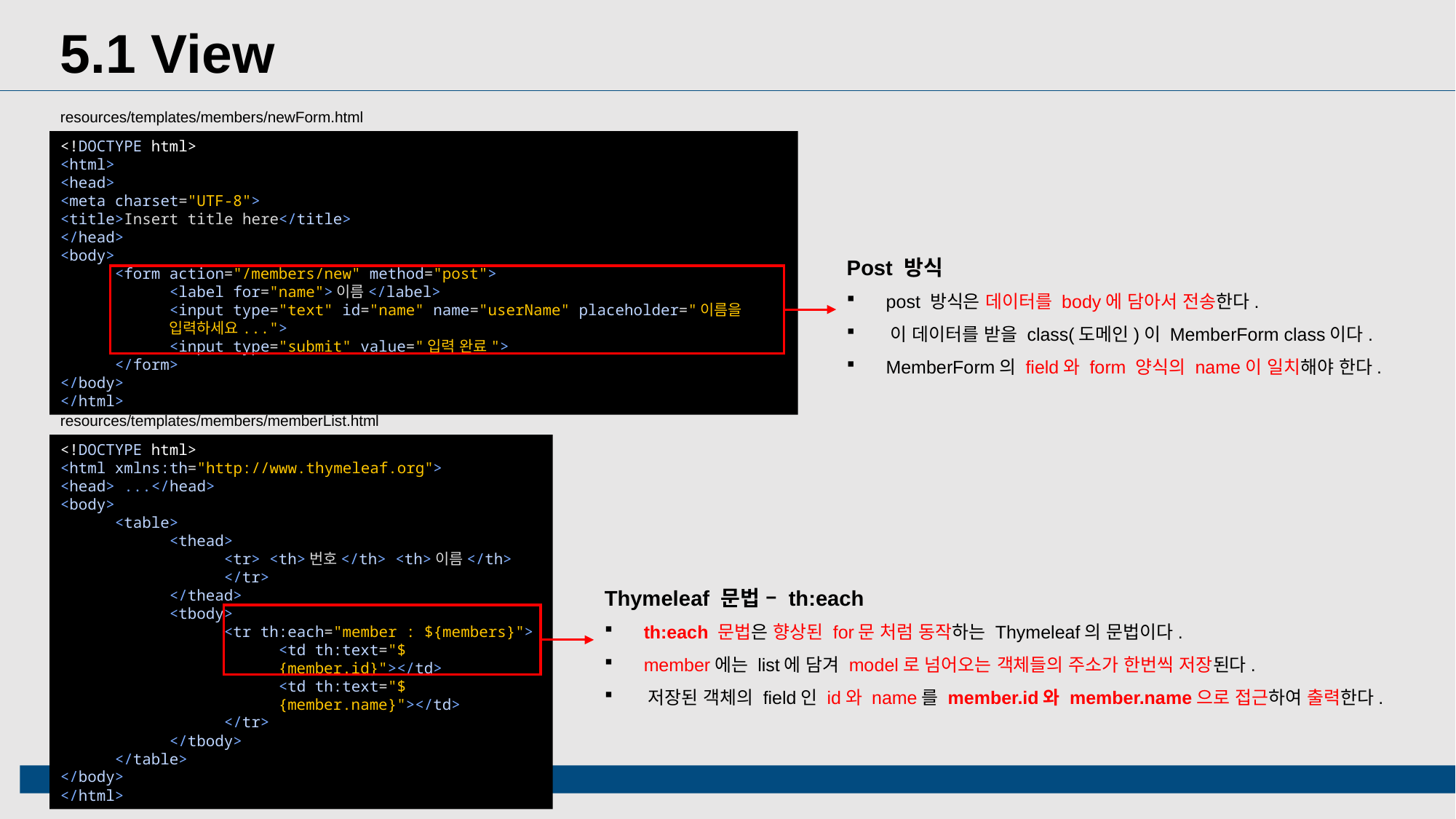

5.1 View
resources/templates/members/newForm.html
<!DOCTYPE html>
<html>
<head>
<meta charset="UTF-8">
<title>Insert title here</title>
</head>
<body>
<form action="/members/new" method="post">
<label for="name">이름</label>
<input type="text" id="name" name="userName" placeholder="이름을 입력하세요...">
<input type="submit" value="입력 완료">
</form>
</body>
</html>
Post 방식
 post 방식은 데이터를 body에 담아서 전송한다.
 이 데이터를 받을 class(도메인)이 MemberForm class이다.
 MemberForm의 field와 form 양식의 name이 일치해야 한다.

resources/templates/members/memberList.html
<!DOCTYPE html>
<html xmlns:th="http://www.thymeleaf.org">
<head> ...</head>
<body>
<table>
<thead>
<tr> <th>번호</th> <th>이름</th> </tr>
</thead>
<tbody>
<tr th:each="member : ${members}">
<td th:text="${member.id}"></td>
<td th:text="${member.name}"></td>
</tr>
</tbody>
</table>
</body>
</html>
Thymeleaf 문법 – th:each
 th:each 문법은 향상된 for문 처럼 동작하는 Thymeleaf의 문법이다.
 member에는 list에 담겨 model로 넘어오는 객체들의 주소가 한번씩 저장된다.
 저장된 객체의 field인 id와 name를 member.id와 member.name으로 접근하여 출력한다.